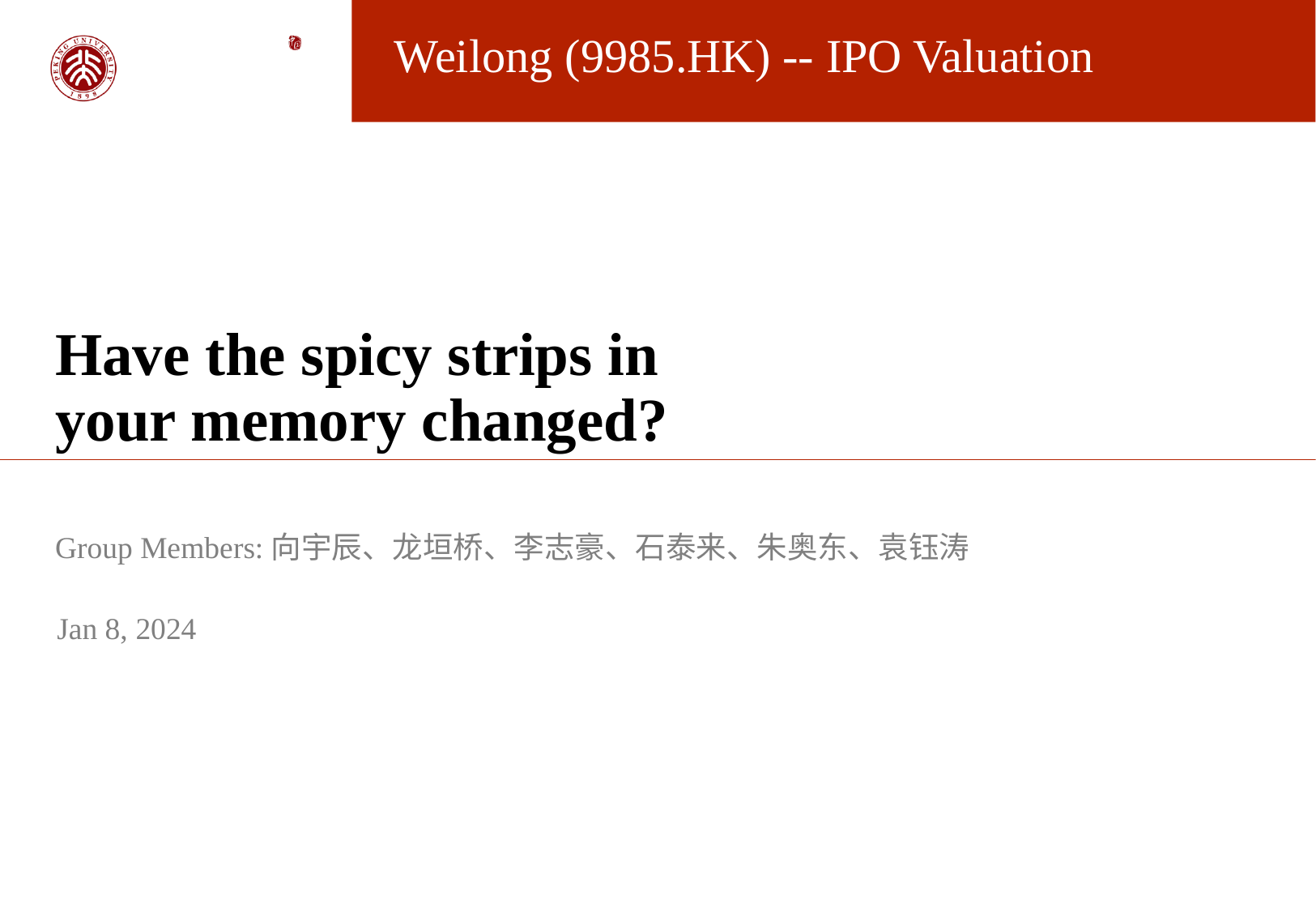

# Weilong (9985.HK) -- IPO Valuation
Have the spicy strips in your memory changed?
Group Members:向宇辰、龙垣桥、李志豪、石泰来、朱奥东、袁钰涛
Jan 8, 2024